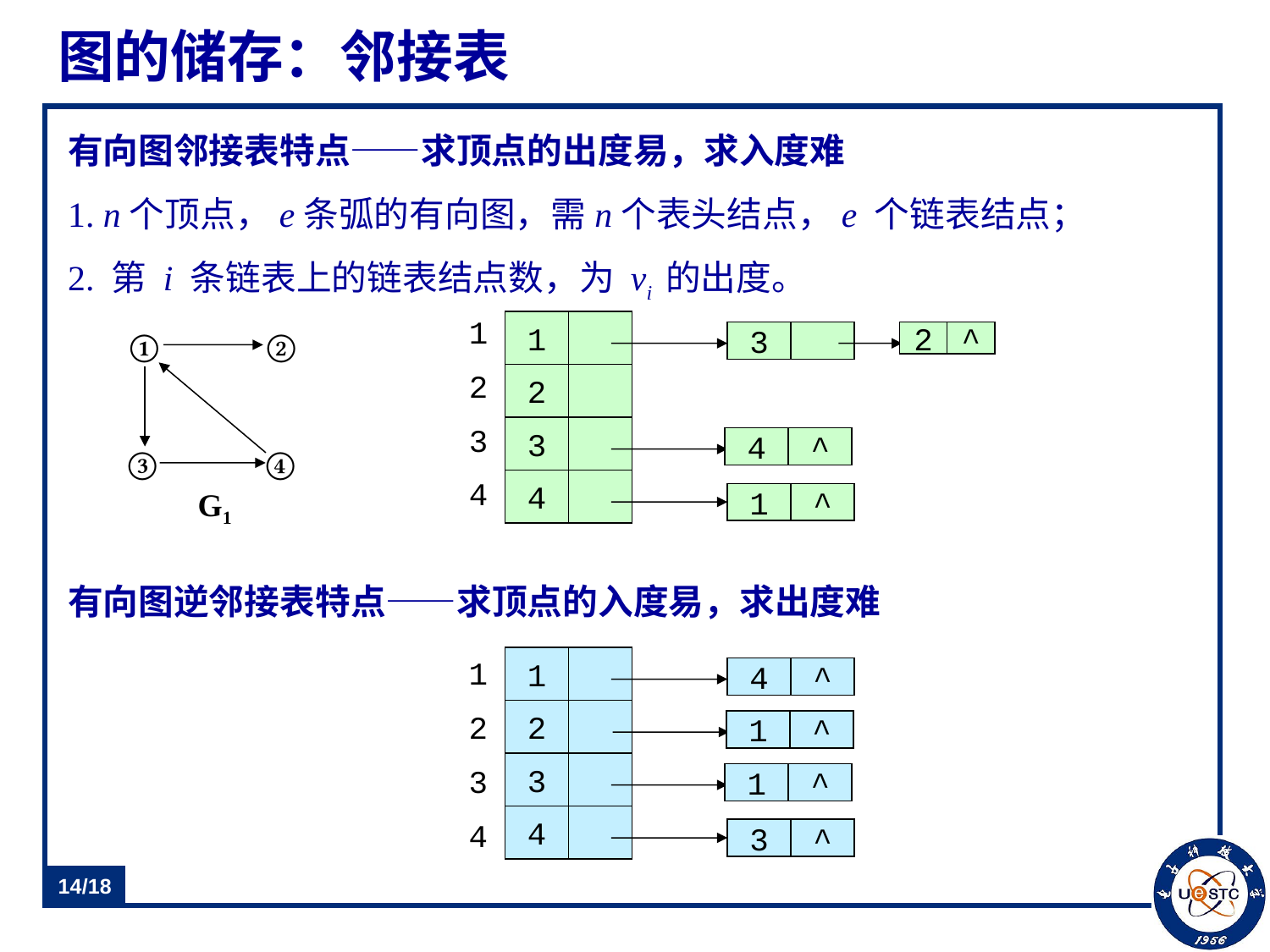

# 图的储存：邻接表
有向图邻接表特点——求顶点的出度易，求入度难
1. n个顶点，e条弧的有向图，需n个表头结点，e 个链表结点；
2. 第 i 条链表上的链表结点数，为 vi 的出度。

有向图逆邻接表特点——求顶点的入度易，求出度难
1
2
3
4
1

3

2
^

2

3

4
^

4

1
^

①
②

③
④

G1
1
2
3
4
1

4
^

2

1
^

3

1
^

4

3
^

14/18